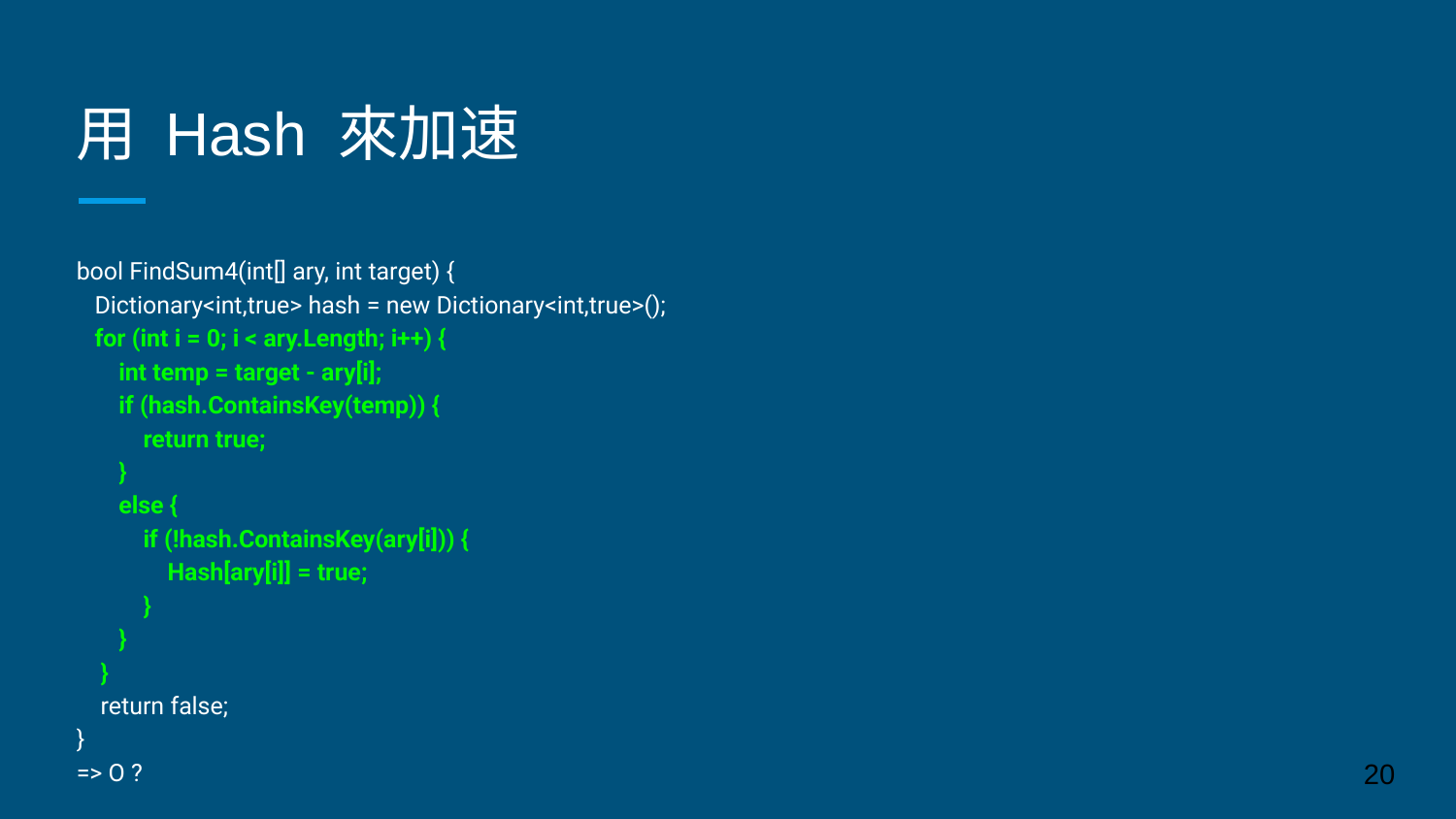

# 用 Hash 來加速
bool FindSum4(int[] ary, int target) {
   Dictionary<int,true> hash = new Dictionary<int,true>();
   for (int i = 0; i < ary.Length; i++) {
       int temp = target - ary[i];
       if (hash.ContainsKey(temp)) {
           return true;
       }
       else {
           if (!hash.ContainsKey(ary[i])) {
               Hash[ary[i]] = true;
           }
       }
    }
    return false;
}
=> O ?
20